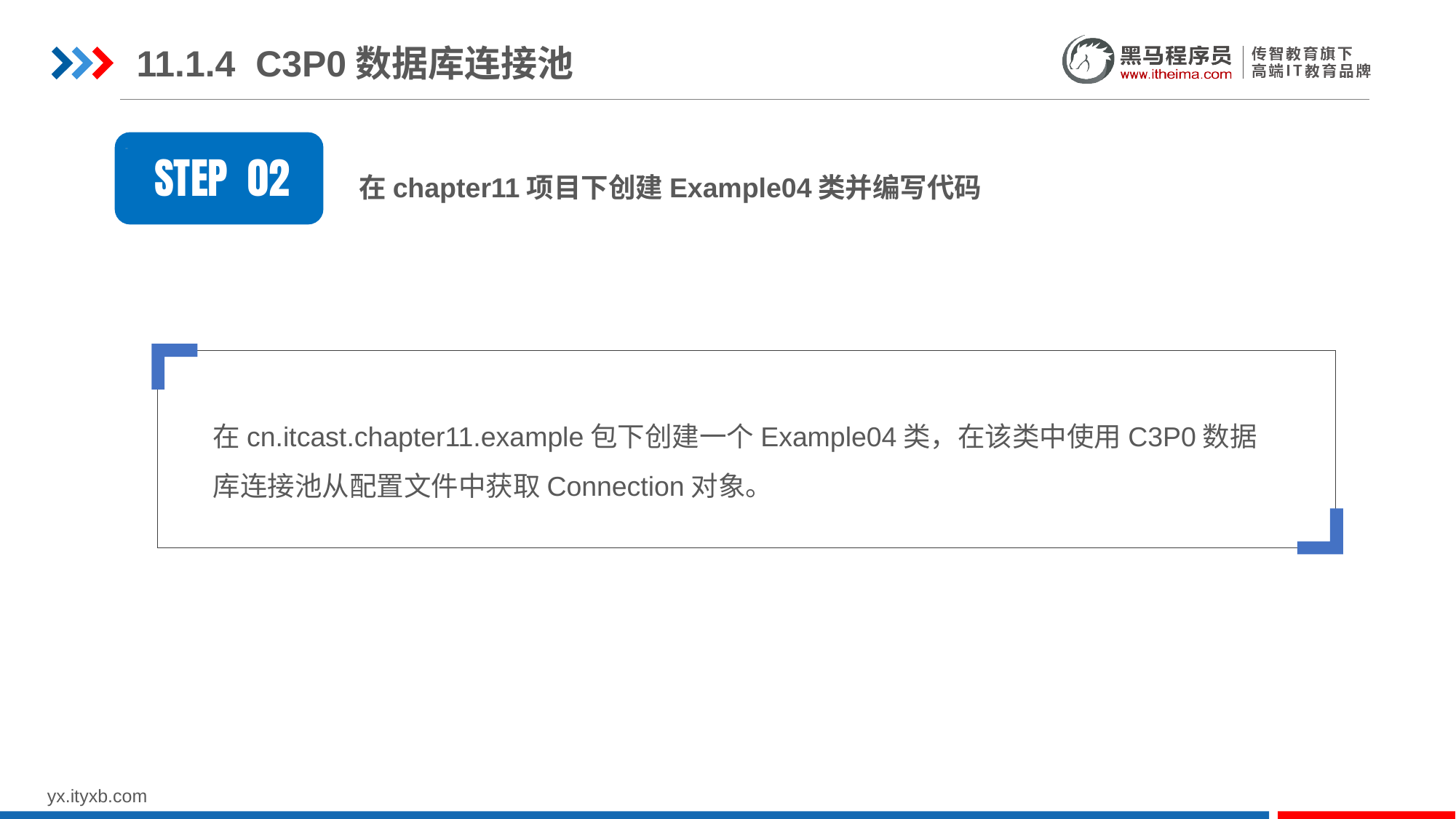

11.1.4  C3P0数据库连接池

在chapter11项目下创建Example04类并编写代码
STEP  02

在cn.itcast.chapter11.example包下创建一个Example04类，在该类中使用C3P0数据库连接池从配置文件中获取Connection对象。